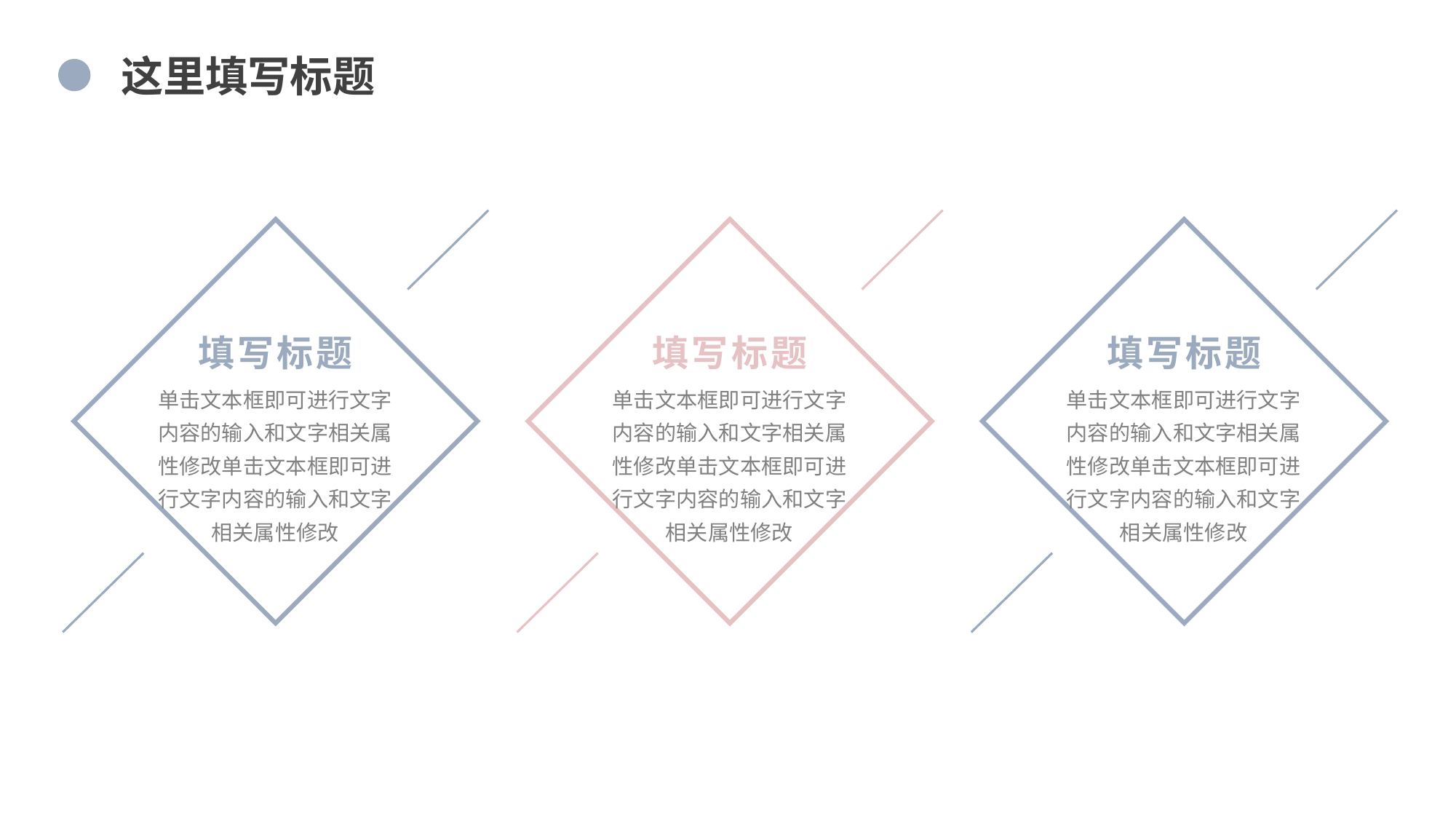

填写标题
填写标题
填写标题
单击文本框即可进行文字内容的输入和文字相关属性修改单击文本框即可进行文字内容的输入和文字相关属性修改
单击文本框即可进行文字内容的输入和文字相关属性修改单击文本框即可进行文字内容的输入和文字相关属性修改
单击文本框即可进行文字内容的输入和文字相关属性修改单击文本框即可进行文字内容的输入和文字相关属性修改